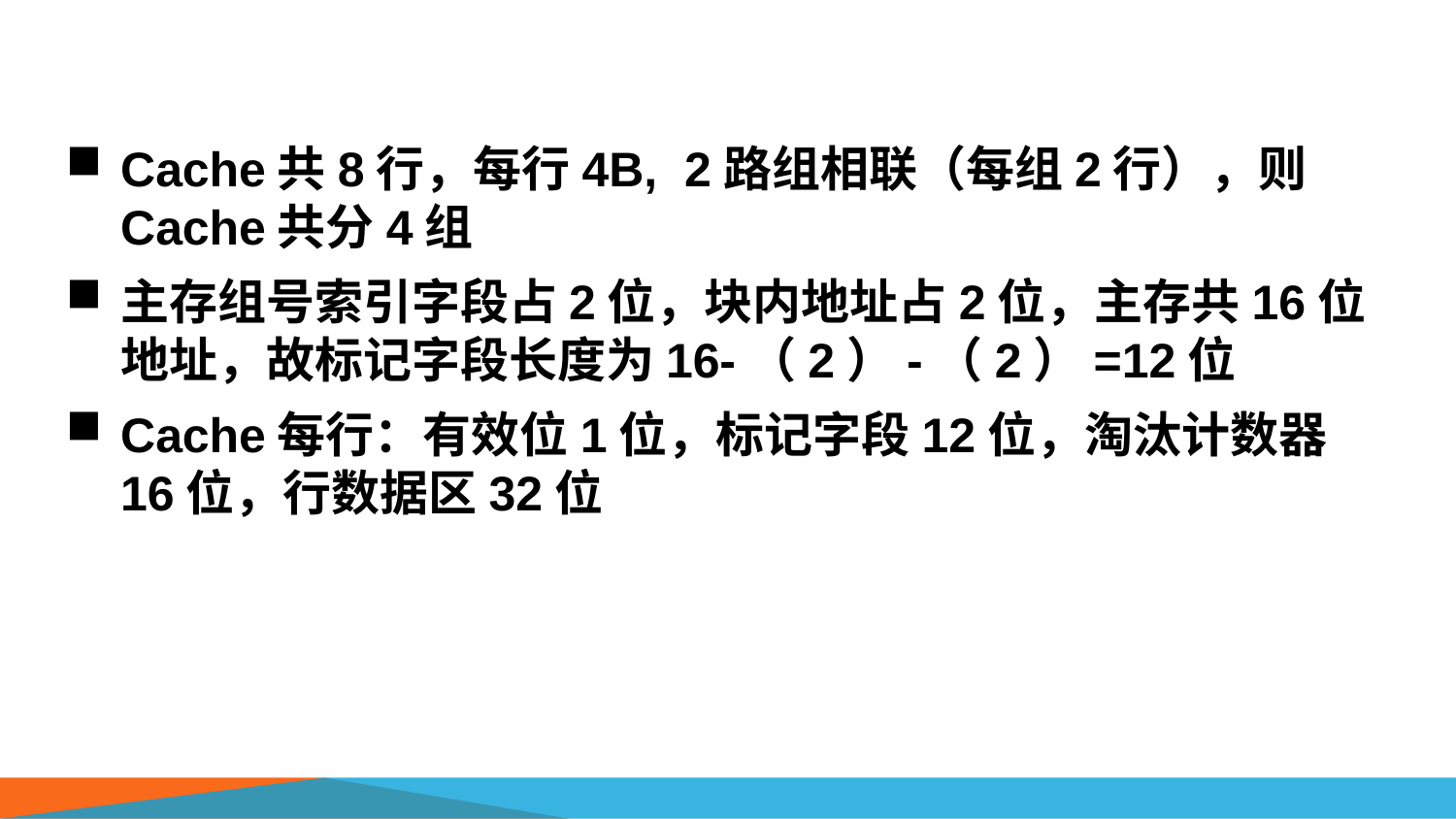

#
Cache共8行，每行4B,  2路组相联（每组2行），则Cache共分4组
主存组号索引字段占2位，块内地址占2位，主存共16位地址，故标记字段长度为16-（2）-（2）=12位
Cache每行：有效位1位，标记字段12位，淘汰计数器16位，行数据区32位